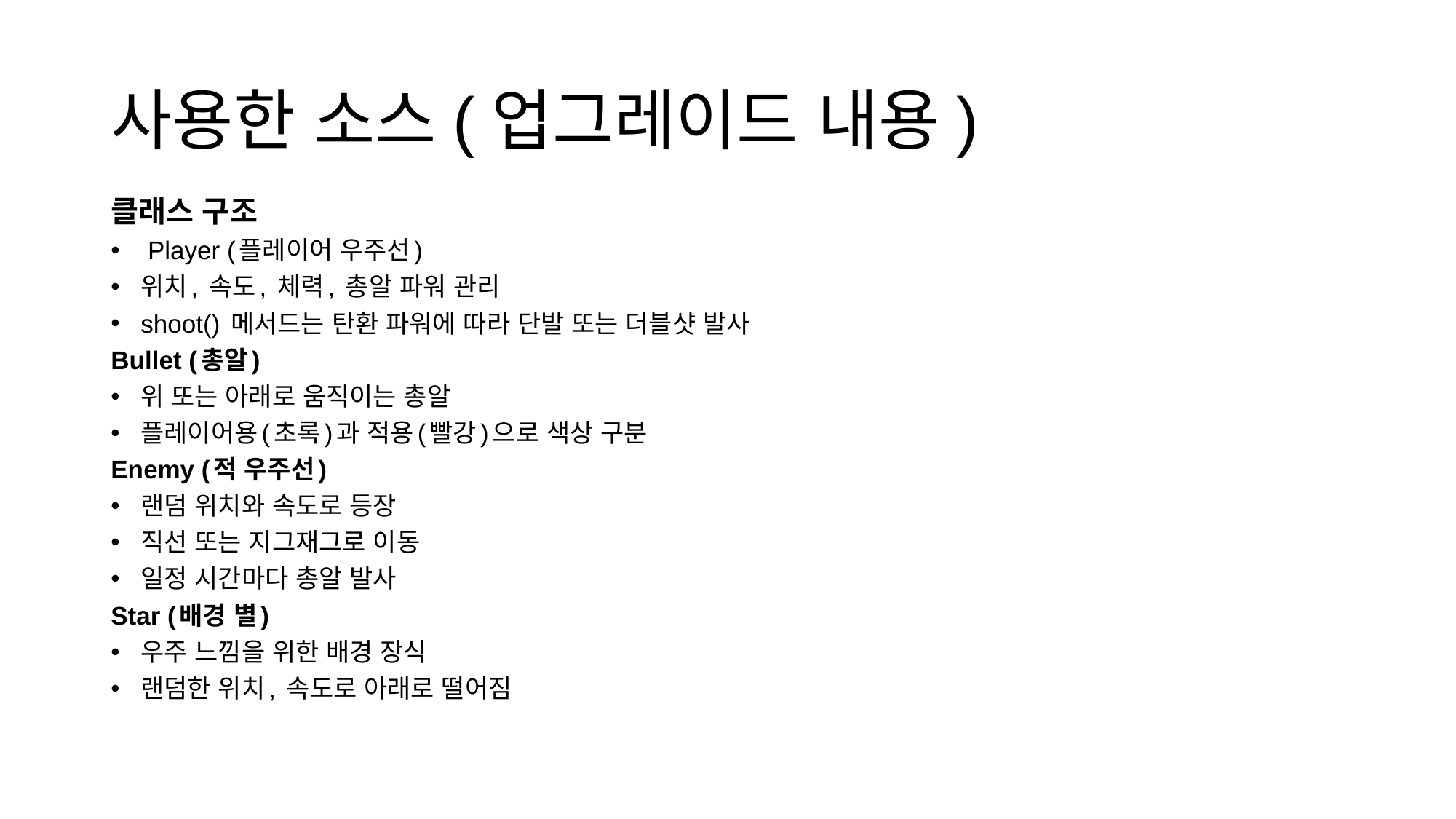

# 사용한 소스(업그레이드 내용)
클래스 구조
 Player (플레이어 우주선)
위치, 속도, 체력, 총알 파워 관리
shoot() 메서드는 탄환 파워에 따라 단발 또는 더블샷 발사
Bullet (총알)
위 또는 아래로 움직이는 총알
플레이어용(초록)과 적용(빨강)으로 색상 구분
Enemy (적 우주선)
랜덤 위치와 속도로 등장
직선 또는 지그재그로 이동
일정 시간마다 총알 발사
Star (배경 별)
우주 느낌을 위한 배경 장식
랜덤한 위치, 속도로 아래로 떨어짐